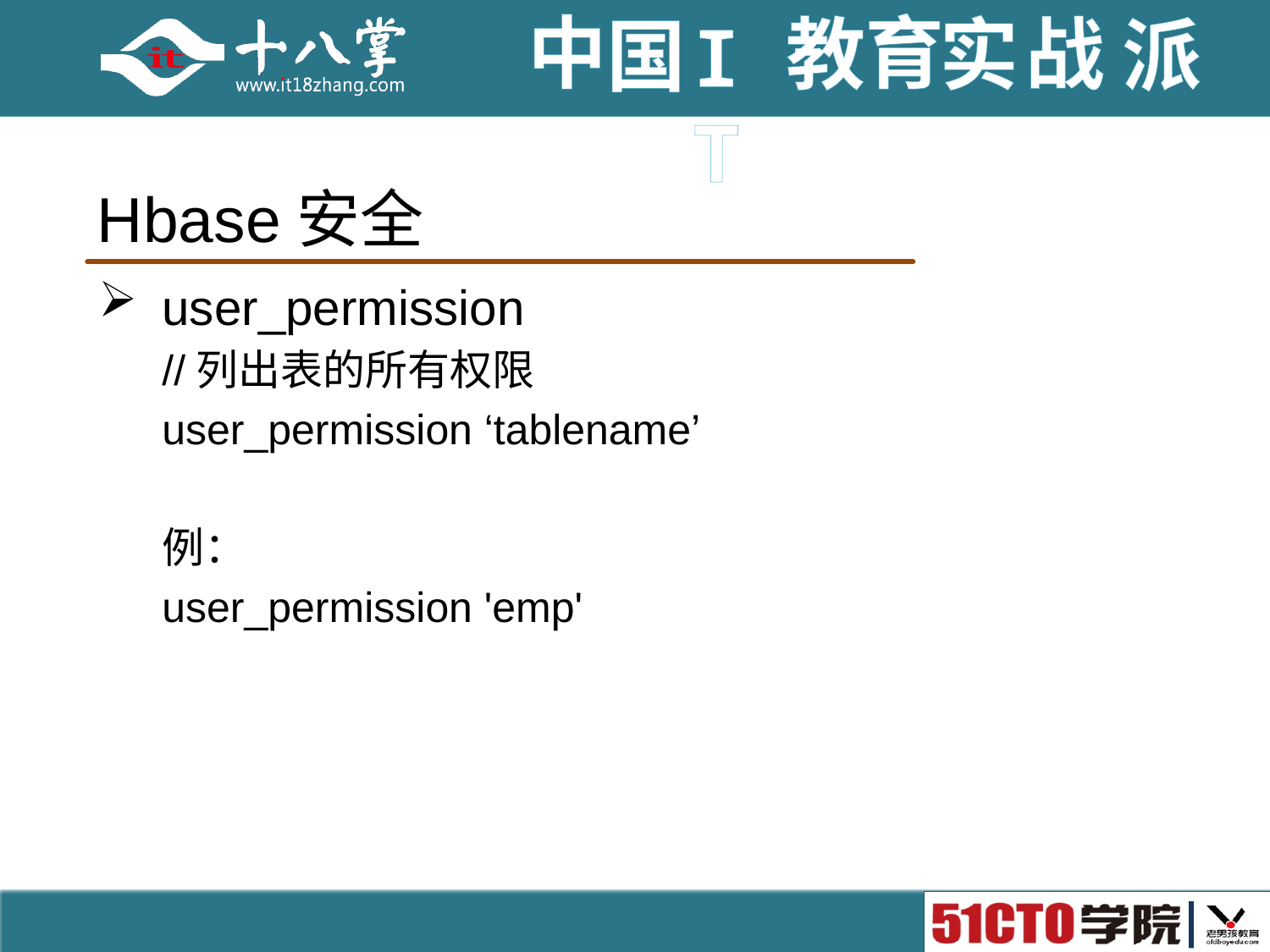

# Hbase安全
user_permission
//列出表的所有权限
user_permission ‘tablename’

例：
user_permission 'emp'